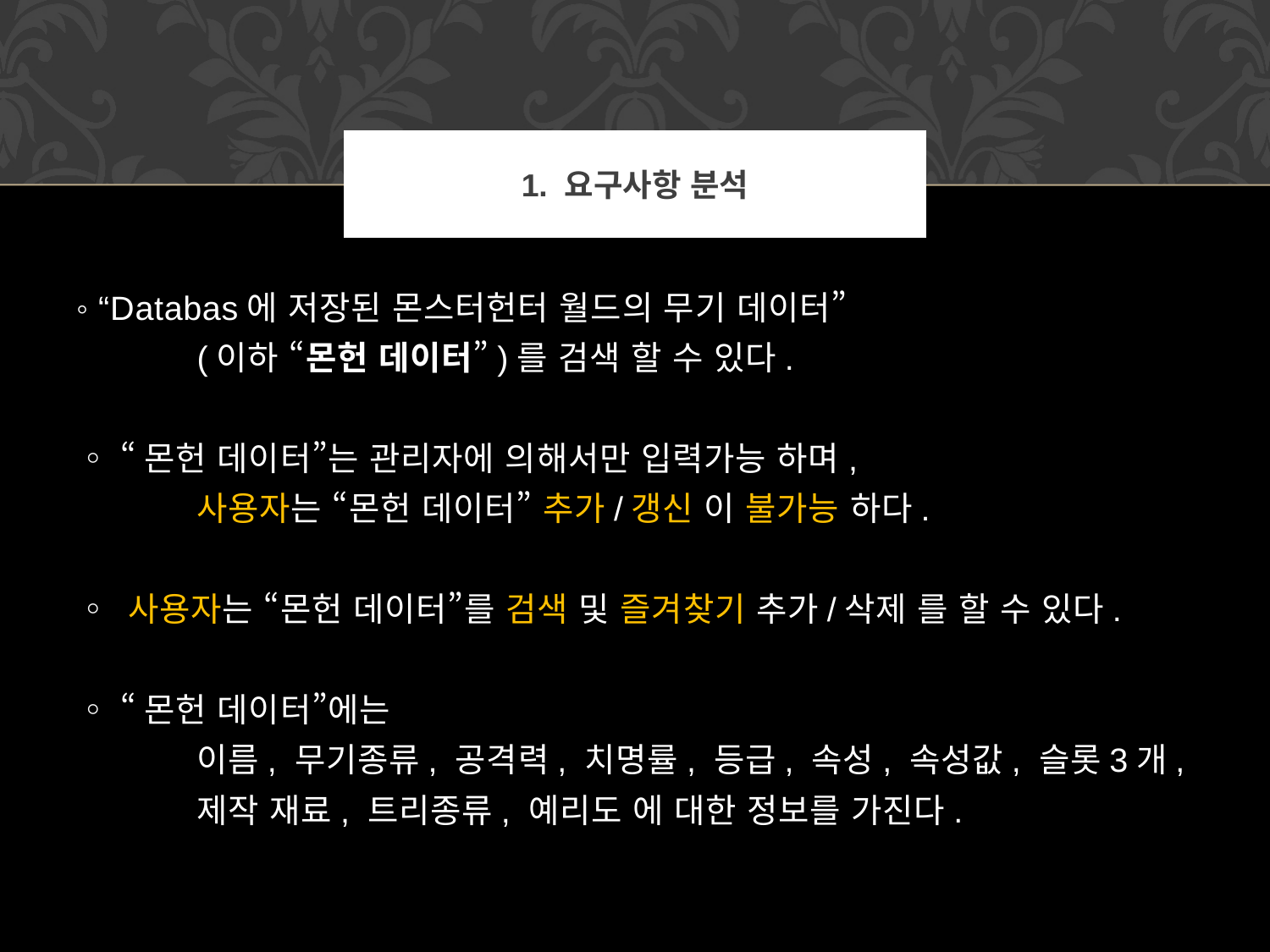

# 1. 요구사항 분석
◦ “Databas에 저장된 몬스터헌터 월드의 무기 데이터”
	(이하 “몬헌 데이터”)를 검색 할 수 있다.

◦ “몬헌 데이터”는 관리자에 의해서만 입력가능 하며,
	사용자는 “몬헌 데이터” 추가/갱신 이 불가능 하다.

◦ 사용자는 “몬헌 데이터”를 검색 및 즐겨찾기 추가/삭제 를 할 수 있다.

◦ “몬헌 데이터”에는
	이름, 무기종류, 공격력, 치명률, 등급, 속성, 속성값, 슬롯3개,
	제작 재료, 트리종류, 예리도 에 대한 정보를 가진다.